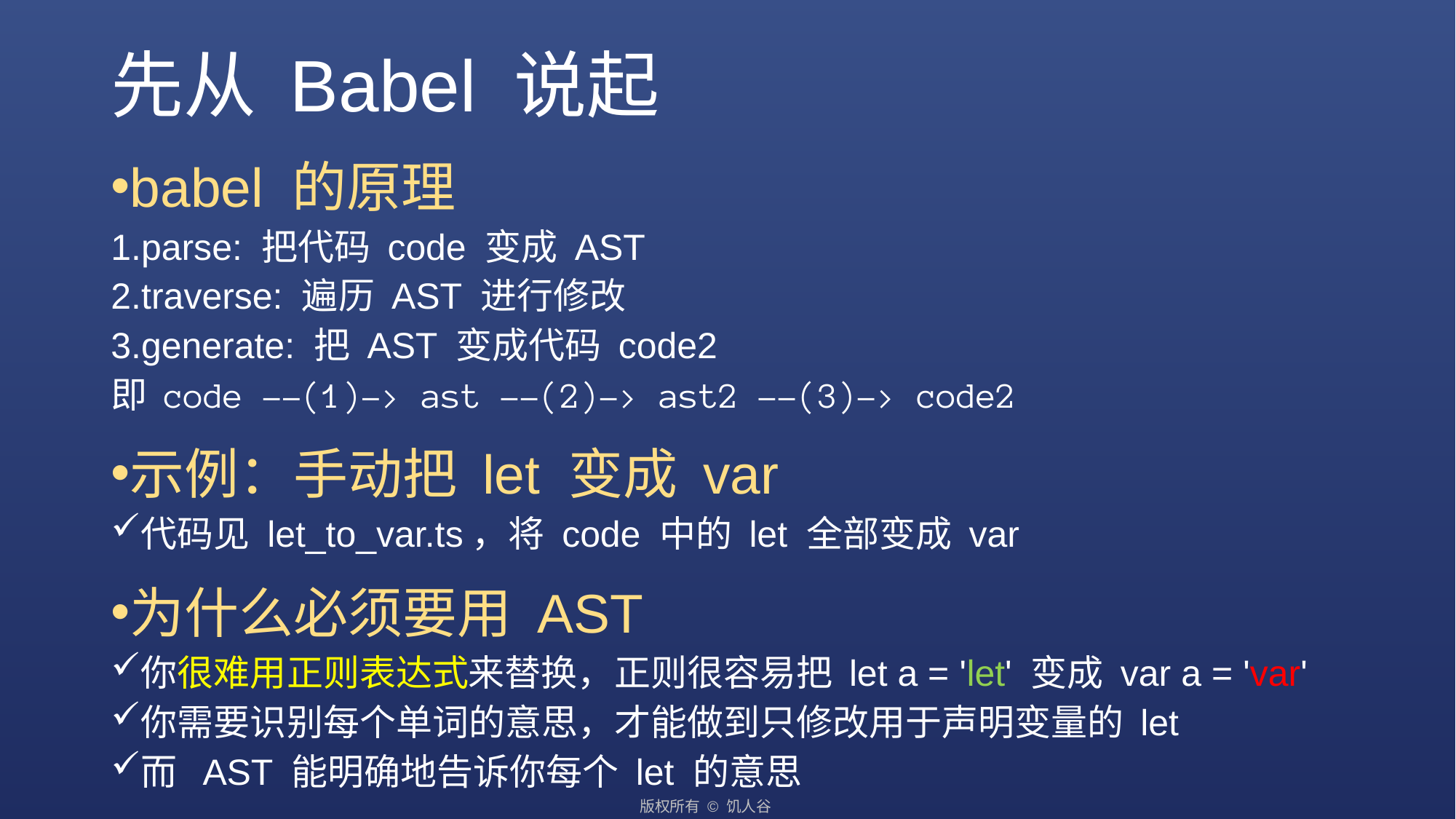

# 先从 Babel 说起
babel 的原理
parse: 把代码 code 变成 AST
traverse: 遍历 AST 进行修改
generate: 把 AST 变成代码 code2
即 code --(1)-> ast --(2)-> ast2 --(3)-> code2
示例：手动把 let 变成 var
代码见 let_to_var.ts，将 code 中的 let 全部变成 var
为什么必须要用 AST
你很难用正则表达式来替换，正则很容易把 let a = 'let' 变成 var a = 'var'
你需要识别每个单词的意思，才能做到只修改用于声明变量的 let
而  AST 能明确地告诉你每个 let 的意思